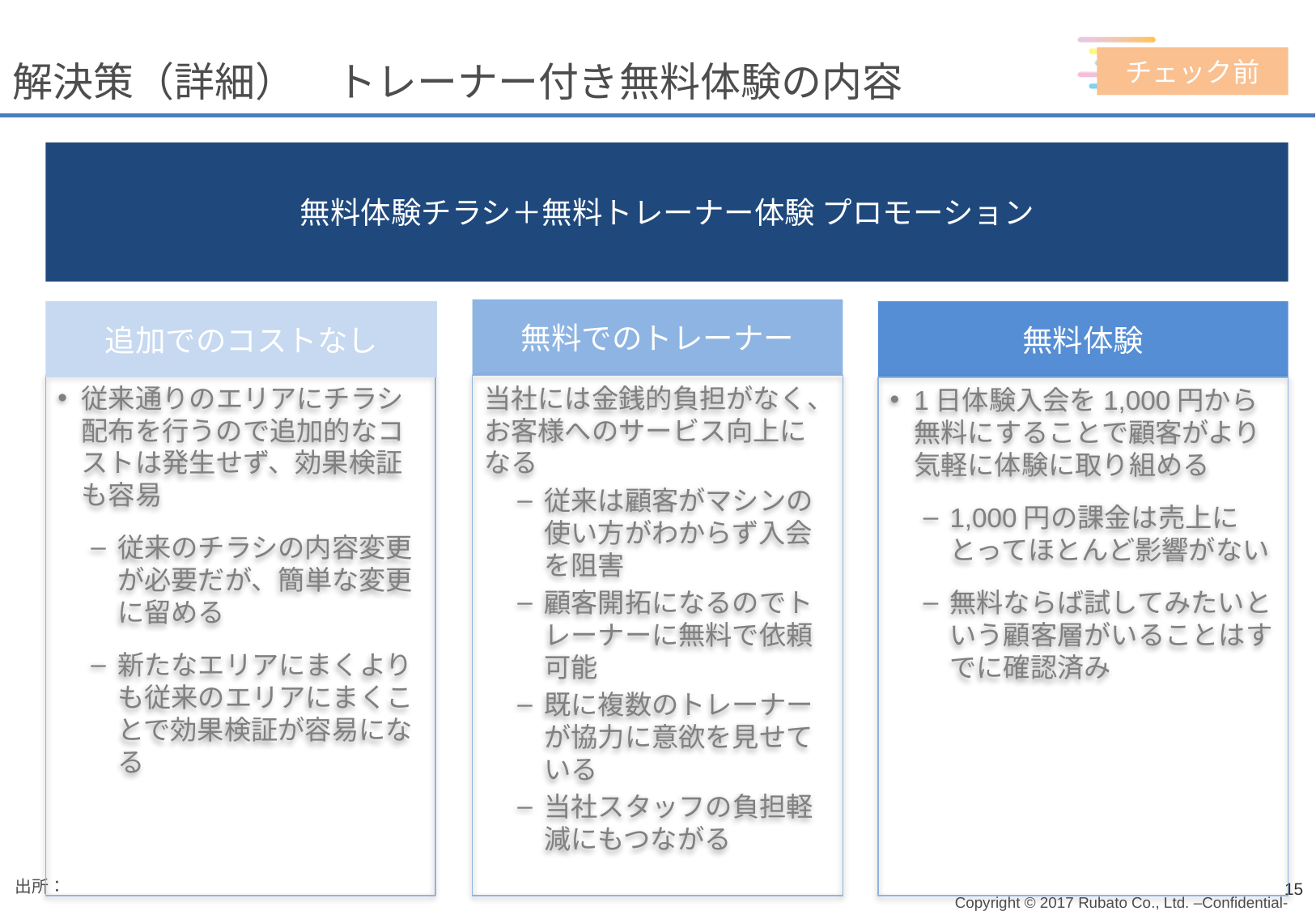

# 解決策（詳細）　トレーナー付き無料体験の内容
チェック前

無料体験チラシ＋無料トレーナー体験 プロモーション
無料でのトレーナー
追加でのコストなし
無料体験
当社には金銭的負担がなく、お客様へのサービス向上になる
従来は顧客がマシンの使い方がわからず入会を阻害
顧客開拓になるのでトレーナーに無料で依頼可能
既に複数のトレーナーが協力に意欲を見せている
当社スタッフの負担軽減にもつながる
従来通りのエリアにチラシ配布を行うので追加的なコストは発生せず、効果検証も容易
従来のチラシの内容変更が必要だが、簡単な変更に留める
新たなエリアにまくよりも従来のエリアにまくことで効果検証が容易になる

1日体験入会を1,000円から無料にすることで顧客がより気軽に体験に取り組める
1,000円の課金は売上にとってほとんど影響がない
無料ならば試してみたいという顧客層がいることはすでに確認済み
出所：
15